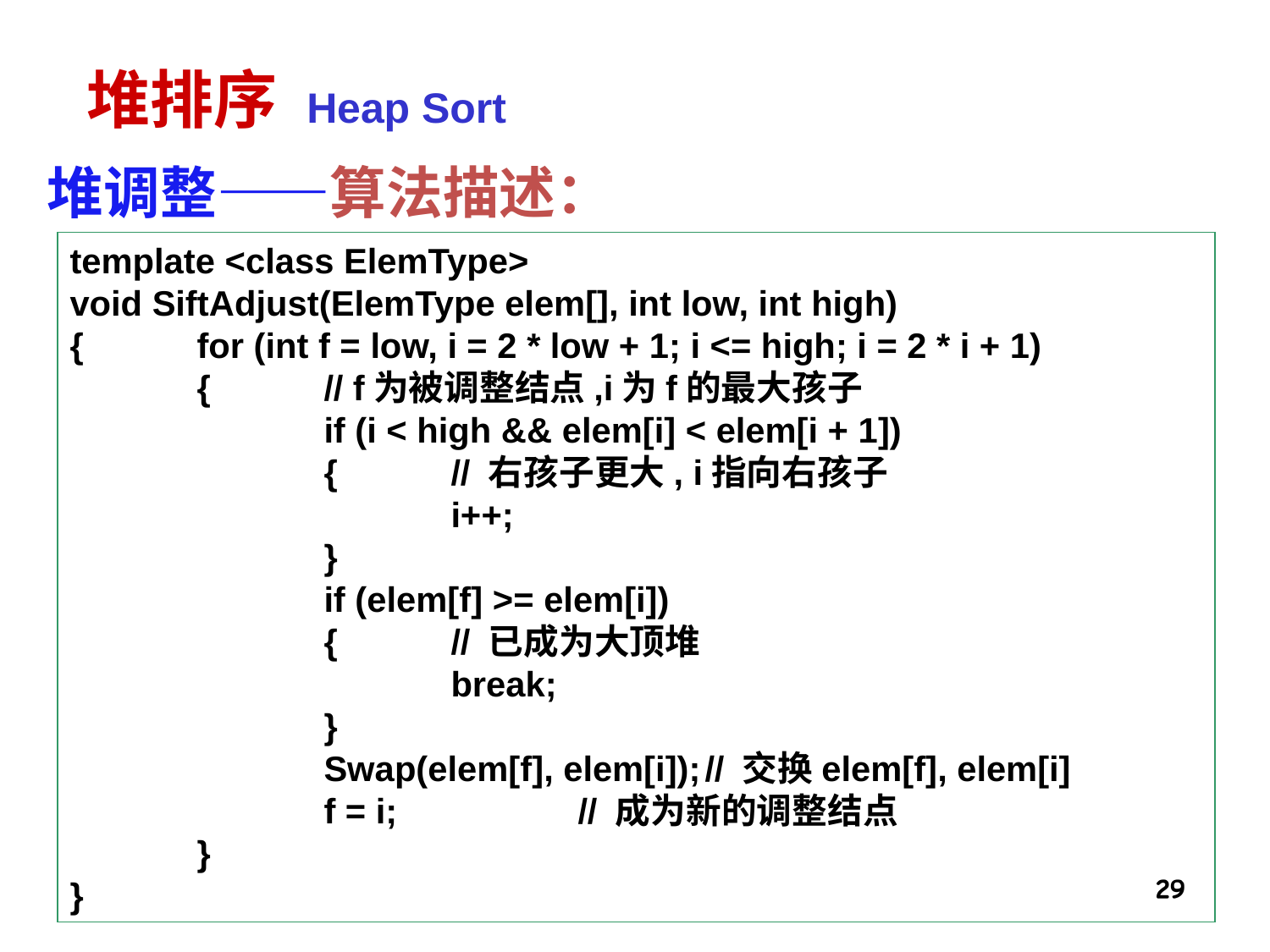

堆排序 Heap Sort
堆调整——算法描述：
template <class ElemType>
void SiftAdjust(ElemType elem[], int low, int high)
{	for (int f = low, i = 2 * low + 1; i <= high; i = 2 * i + 1)
	{	// f为被调整结点,i为f的最大孩子
		if (i < high && elem[i] < elem[i + 1])
		{	// 右孩子更大, i指向右孩子
			i++;
		}
		if (elem[f] >= elem[i])
		{	// 已成为大顶堆
			break;
		}
		Swap(elem[f], elem[i]);	// 交换elem[f], elem[i]
		f = i;		// 成为新的调整结点
	}
}
29